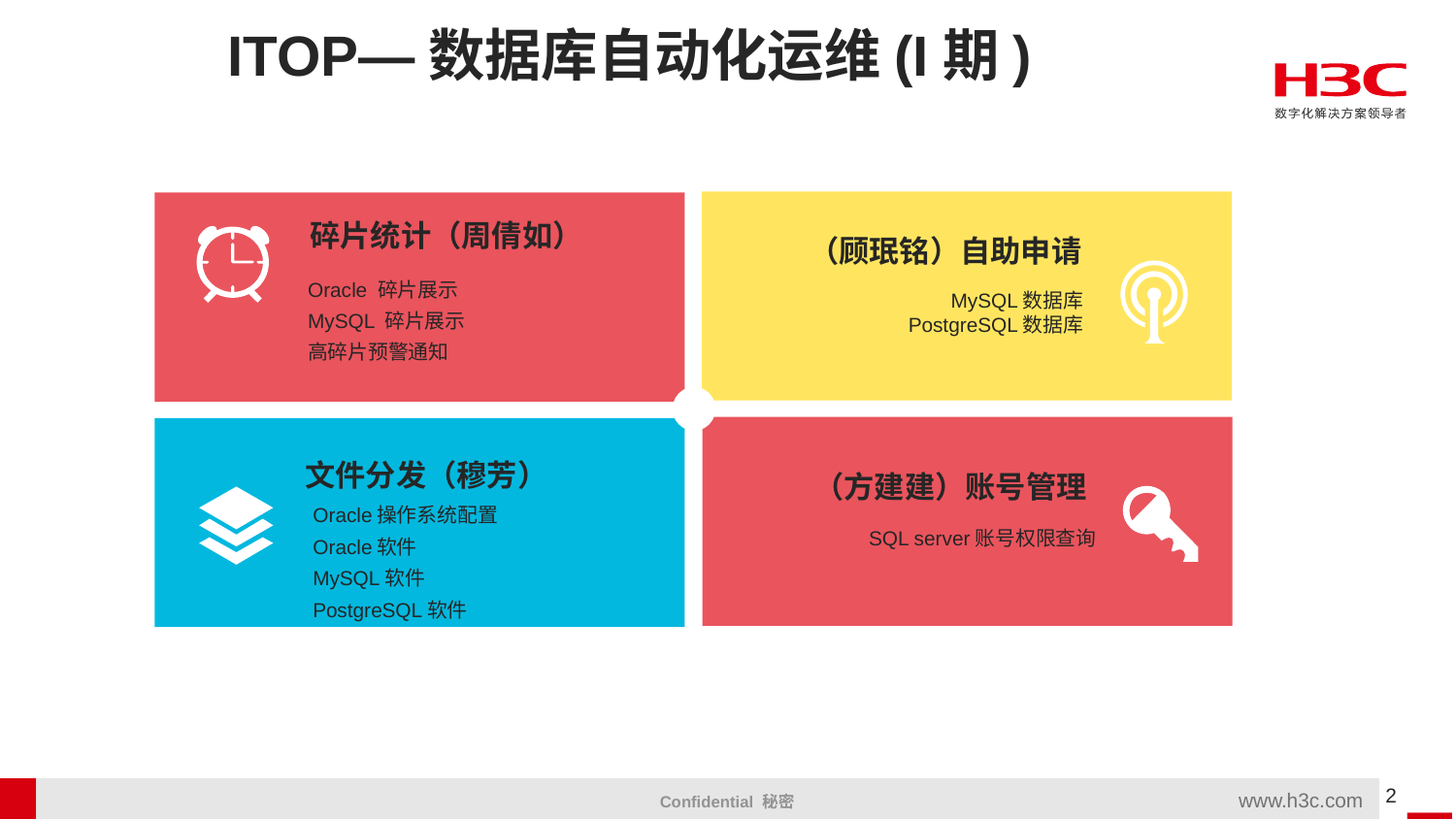

ITOP—数据库自动化运维(I期)

碎片统计（周倩如）

（顾珉铭）自助申请

Oracle 碎片展示
MySQL 碎片展示
高碎片预警通知
 MySQL数据库
 PostgreSQL数据库

文件分发（穆芳）
（方建建）账号管理

Oracle操作系统配置
Oracle软件
MySQL软件
PostgreSQL软件
SQL server账号权限查询